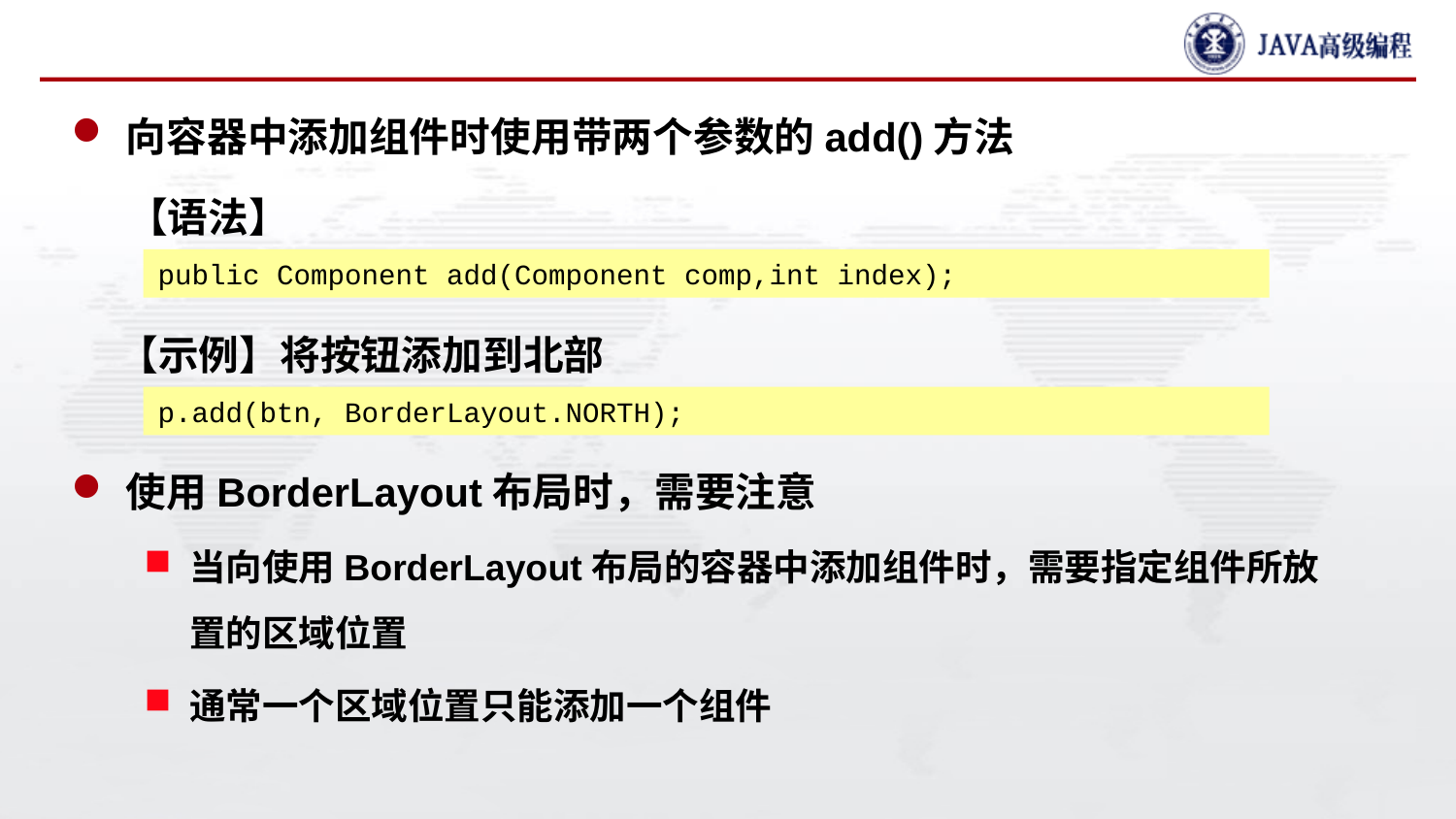

#
向容器中添加组件时使用带两个参数的add()方法
     【语法】

    【示例】将按钮添加到北部

使用BorderLayout布局时，需要注意
当向使用BorderLayout布局的容器中添加组件时，需要指定组件所放置的区域位置
通常一个区域位置只能添加一个组件

public Component add(Component comp,int index);
p.add(btn, BorderLayout.NORTH);